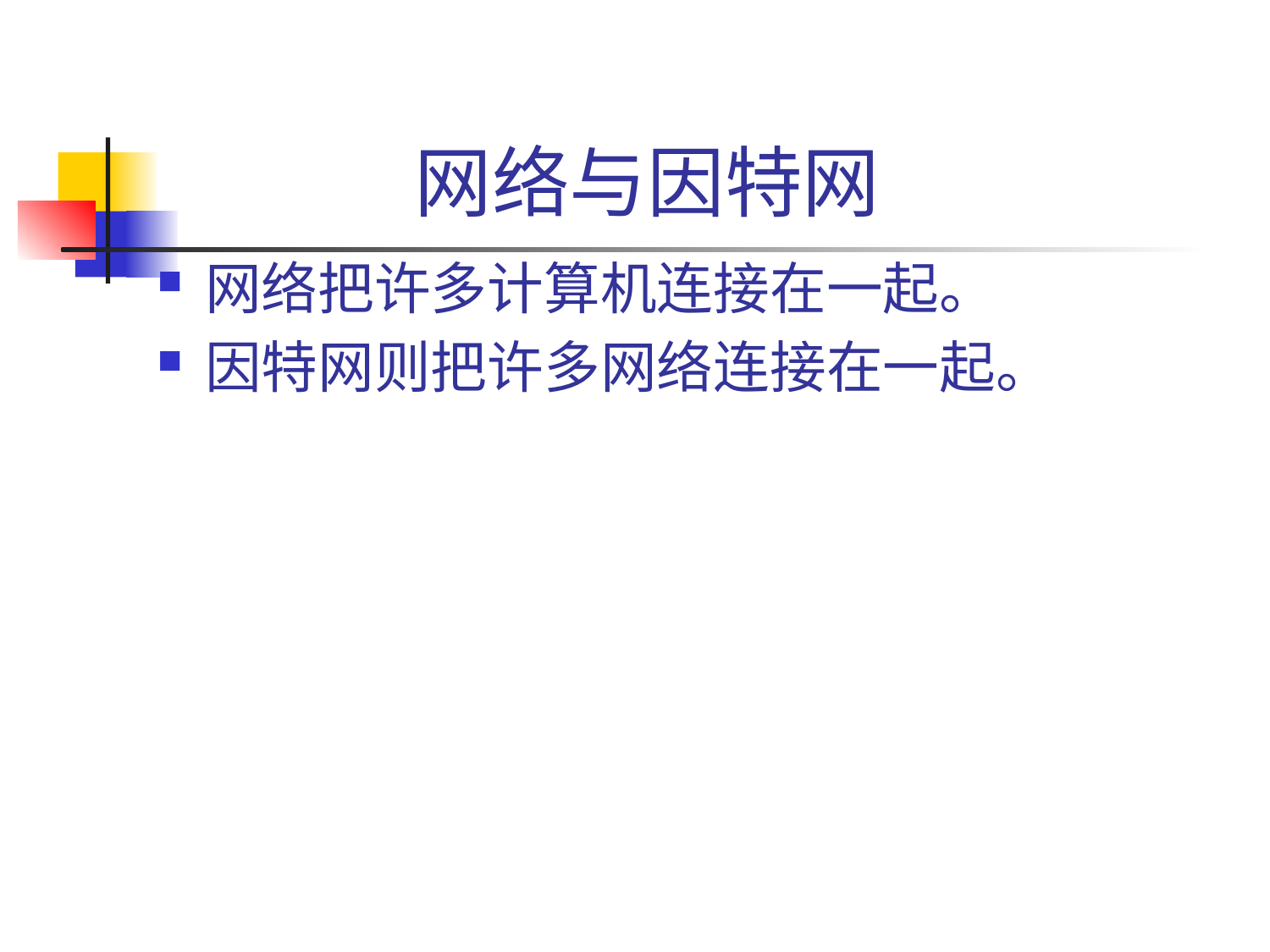

# 网络与因特网
网络把许多计算机连接在一起。
因特网则把许多网络连接在一起。